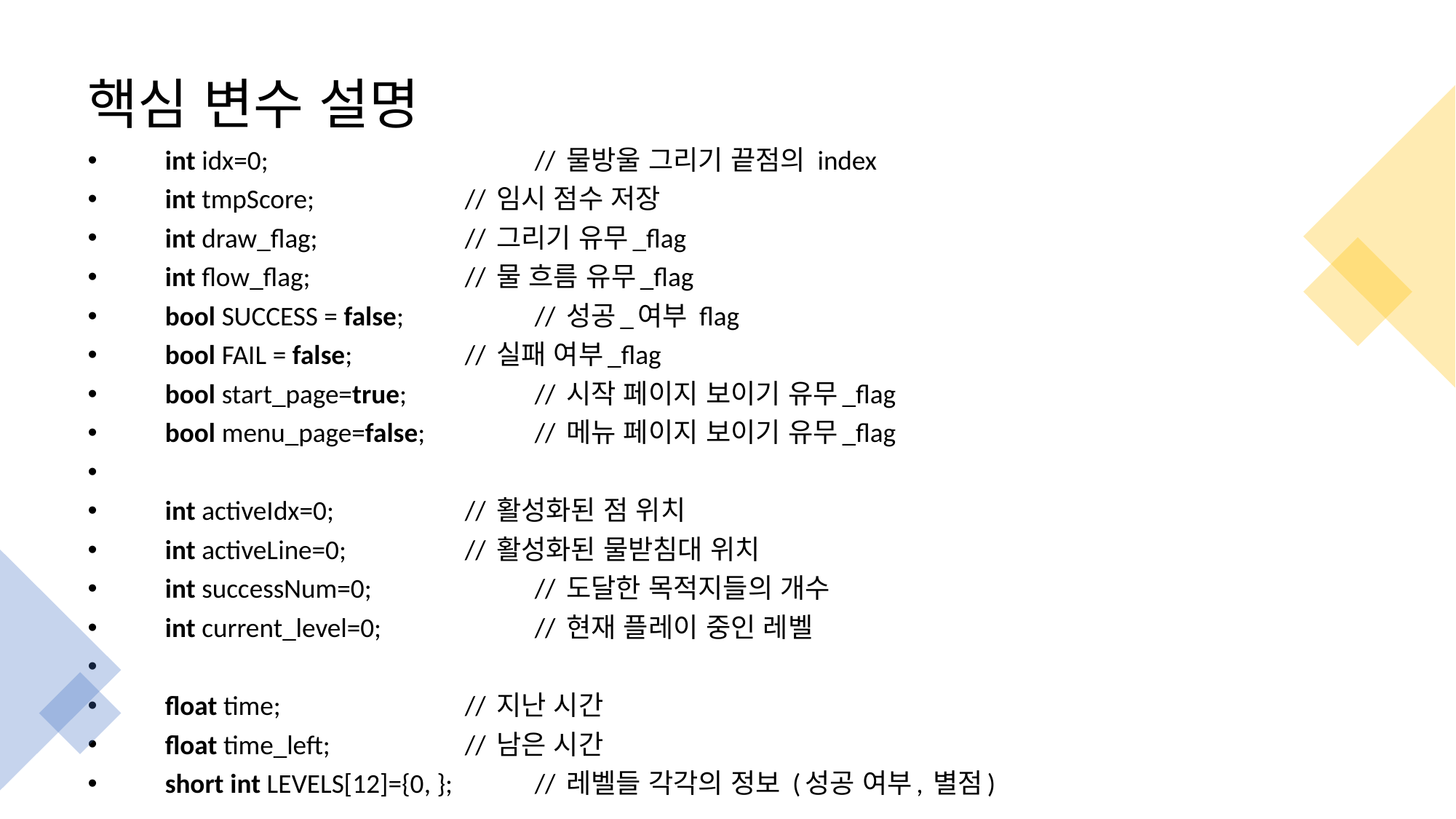

# 핵심 변수 설명
        int idx=0;                                  	// 물방울 그리기 끝점의 index
        int tmpScore;                     	// 임시 점수 저장
        int draw_flag;                      	// 그리기 유무_flag
        int flow_flag;                      	// 물 흐름 유무_flag
        bool SUCCESS = false;               	// 성공_여부 flag
        bool FAIL = false;                  	// 실패 여부_flag
        bool start_page=true;               	// 시작 페이지 보이기 유무_flag
        bool menu_page=false;               	// 메뉴 페이지 보이기 유무_flag

        int activeIdx=0;                    	// 활성화된 점 위치
        int activeLine=0;                   	// 활성화된 물받침대 위치
        int successNum=0;                   	// 도달한 목적지들의 개수
        int current_level=0;                	// 현재 플레이 중인 레벨

        float time;                         	// 지난 시간
        float time_left;                    	// 남은 시간
        short int LEVELS[12]={0, };         	// 레벨들 각각의 정보 (성공 여부, 별점)